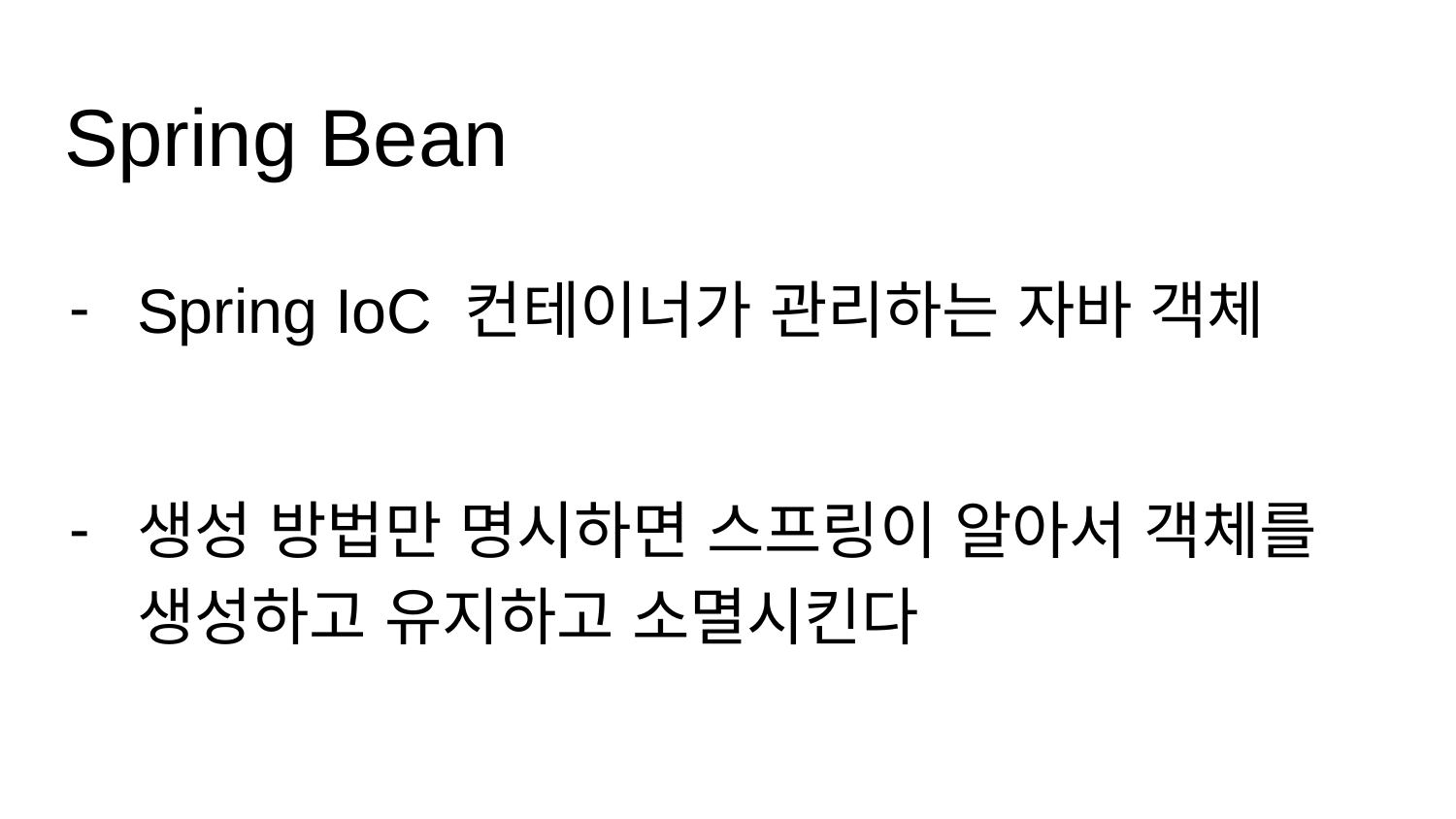

# Spring Bean
Spring IoC 컨테이너가 관리하는 자바 객체

생성 방법만 명시하면 스프링이 알아서 객체를 생성하고 유지하고 소멸시킨다